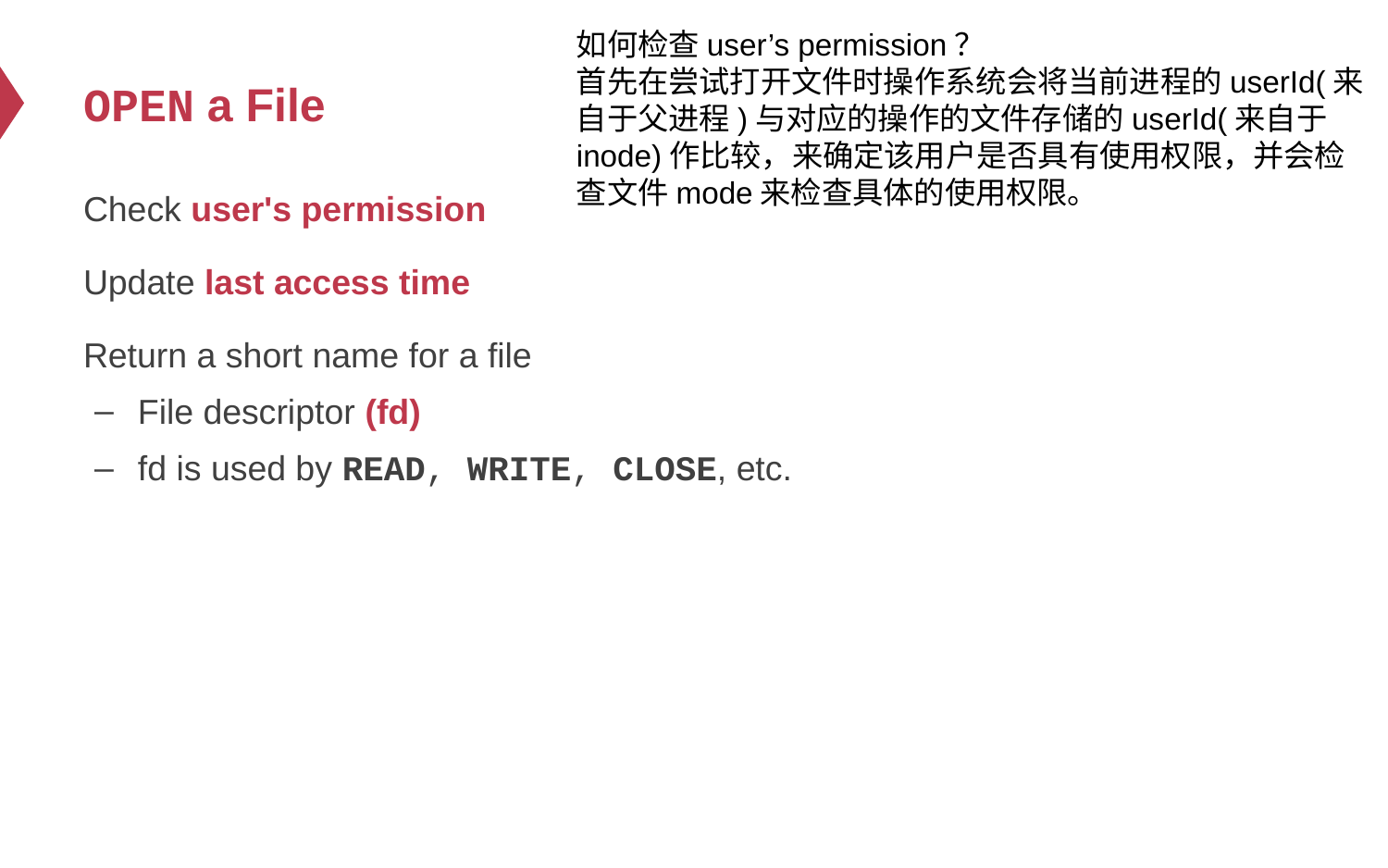

如何检查user’s permission？
首先在尝试打开文件时操作系统会将当前进程的userId(来自于父进程)与对应的操作的文件存储的userId(来自于inode)作比较，来确定该用户是否具有使用权限，并会检查文件mode来检查具体的使用权限。
# OPEN a File
Check user's permission
Update last access time
Return a short name for a file
File descriptor (fd)
fd is used by READ, WRITE, CLOSE, etc.

11